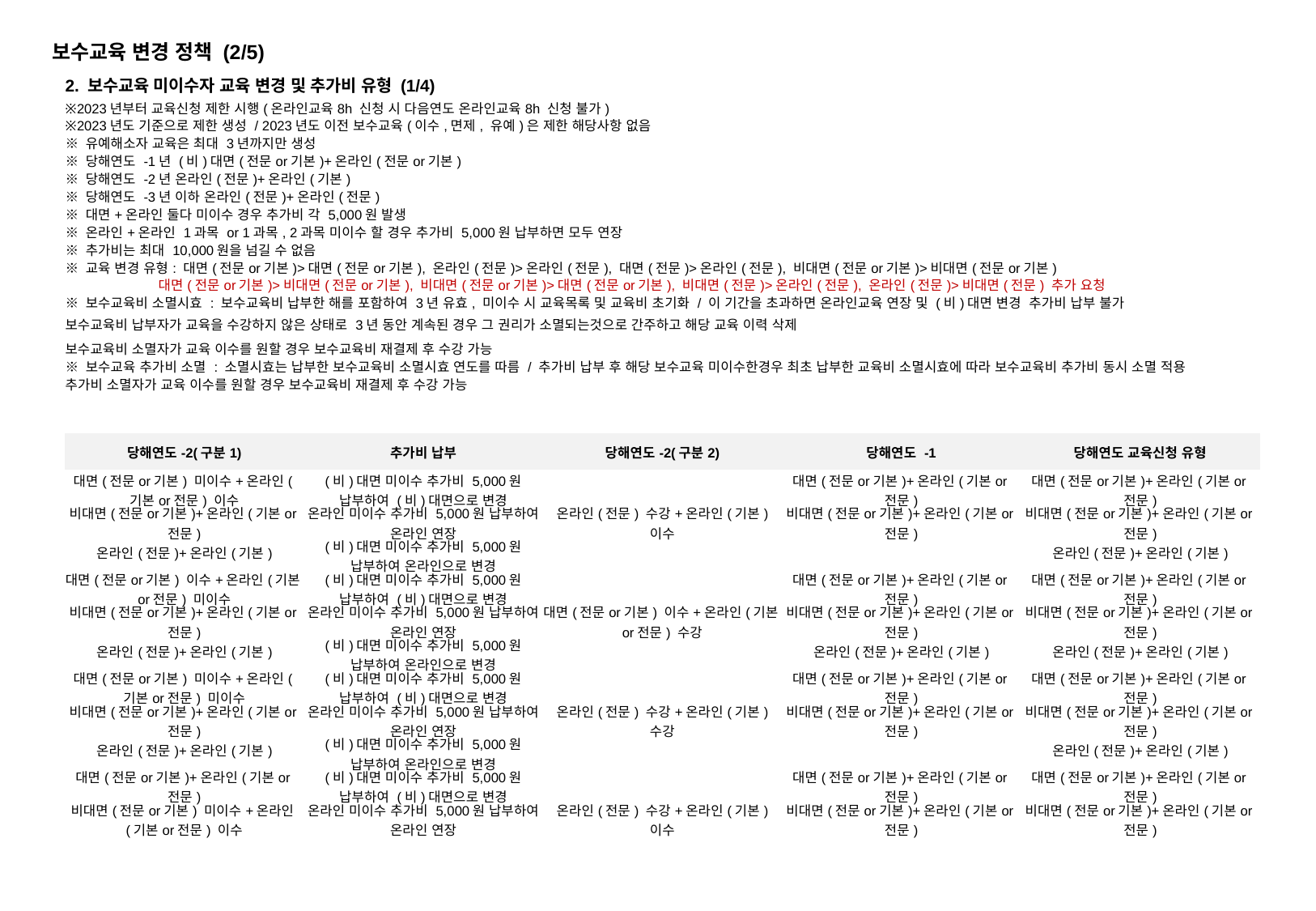

보수교육 변경 정책 (2/5)
| 2. 보수교육 미이수자 교육 변경 및 추가비 유형 (1/4) |
| --- |
| ※ 2023년부터 교육신청 제한 시행(온라인교육8h 신청 시 다음연도 온라인교육8h 신청 불가) |
| ※ 2023년도 기준으로 제한 생성 / 2023년도 이전 보수교육(이수,면제, 유예)은 제한 해당사항 없음 |
| ※ 유예해소자 교육은 최대 3년까지만 생성 |
| ※ 당해연도 -1년 (비)대면(전문or기본)+온라인(전문or기본) |
| ※ 당해연도 -2년 온라인(전문)+온라인(기본) |
| ※ 당해연도 -3년 이하 온라인(전문)+온라인(전문) |
| ※ 대면+온라인 둘다 미이수 경우 추가비 각 5,000원 발생 |
| ※ 온라인+온라인 1과목 or 1과목, 2과목 미이수 할 경우 추가비 5,000원 납부하면 모두 연장 |
| ※ 추가비는 최대 10,000원을 넘길 수 없음 |
| ※ 교육 변경 유형: 대면(전문or기본)>대면(전문or기본), 온라인(전문)>온라인(전문), 대면(전문)>온라인(전문), 비대면(전문or기본)>비대면(전문or기본) |
| 대면(전문or기본)>비대면(전문or기본), 비대면(전문or기본)>대면(전문or기본), 비대면(전문)>온라인(전문), 온라인(전문)>비대면(전문) 추가 요청 |
| ※ 보수교육비 소멸시효 : 보수교육비 납부한 해를 포함하여 3년 유효, 미이수 시 교육목록 및 교육비 초기화 / 이 기간을 초과하면 온라인교육 연장 및 (비)대면 변경 추가비 납부 불가 |
| 보수교육비 납부자가 교육을 수강하지 않은 상태로 3년 동안 계속된 경우 그 권리가 소멸되는것으로 간주하고 해당 교육 이력 삭제 |
| 보수교육비 소멸자가 교육 이수를 원할 경우 보수교육비 재결제 후 수강 가능 |
| ※ 보수교육 추가비 소멸 : 소멸시효는 납부한 보수교육비 소멸시효 연도를 따름 / 추가비 납부 후 해당 보수교육 미이수한경우 최초 납부한 교육비 소멸시효에 따라 보수교육비 추가비 동시 소멸 적용 |
| 추가비 소멸자가 교육 이수를 원할 경우 보수교육비 재결제 후 수강 가능 |
| 당해연도-2(구분1) | 추가비 납부 | 당해연도-2(구분2) | 당해연도 -1 | 당해연도 교육신청 유형 |
| --- | --- | --- | --- | --- |
| 대면(전문or기본) 미이수+온라인(기본or전문) 이수 | (비)대면 미이수 추가비 5,000원 납부하여 (비)대면으로 변경 |  | 대면(전문or기본)+온라인(기본or전문) | 대면(전문or기본)+온라인(기본or전문) |
| 비대면(전문or기본)+온라인(기본or전문) | 온라인 미이수 추가비 5,000원 납부하여 온라인 연장 | 온라인(전문) 수강+온라인(기본) 이수 | 비대면(전문or기본)+온라인(기본or전문) | 비대면(전문or기본)+온라인(기본or전문) |
| 온라인(전문)+온라인(기본) | (비)대면 미이수 추가비 5,000원 납부하여 온라인으로 변경 |  |  | 온라인(전문)+온라인(기본) |
| 대면(전문or기본) 이수+온라인(기본or전문) 미이수 | (비)대면 미이수 추가비 5,000원 납부하여 (비)대면으로 변경 |  | 대면(전문or기본)+온라인(기본or전문) | 대면(전문or기본)+온라인(기본or전문) |
| 비대면(전문or기본)+온라인(기본or전문) | 온라인 미이수 추가비 5,000원 납부하여 온라인 연장 | 대면(전문or기본) 이수+온라인(기본or전문) 수강 | 비대면(전문or기본)+온라인(기본or전문) | 비대면(전문or기본)+온라인(기본or전문) |
| 온라인(전문)+온라인(기본) | (비)대면 미이수 추가비 5,000원 납부하여 온라인으로 변경 |  | 온라인(전문)+온라인(기본) | 온라인(전문)+온라인(기본) |
| 대면(전문or기본) 미이수+온라인(기본or전문) 미이수 | (비)대면 미이수 추가비 5,000원 납부하여 (비)대면으로 변경 |  | 대면(전문or기본)+온라인(기본or전문) | 대면(전문or기본)+온라인(기본or전문) |
| 비대면(전문or기본)+온라인(기본or전문) | 온라인 미이수 추가비 5,000원 납부하여 온라인 연장 | 온라인(전문) 수강+온라인(기본) 수강 | 비대면(전문or기본)+온라인(기본or전문) | 비대면(전문or기본)+온라인(기본or전문) |
| 온라인(전문)+온라인(기본) | (비)대면 미이수 추가비 5,000원 납부하여 온라인으로 변경 |  |  | 온라인(전문)+온라인(기본) |
| 대면(전문or기본)+온라인(기본or전문) | (비)대면 미이수 추가비 5,000원 납부하여 (비)대면으로 변경 |  | 대면(전문or기본)+온라인(기본or전문) | 대면(전문or기본)+온라인(기본or전문) |
| 비대면(전문or기본) 미이수+온라인(기본or전문) 이수 | 온라인 미이수 추가비 5,000원 납부하여 온라인 연장 | 온라인(전문) 수강+온라인(기본) 이수 | 비대면(전문or기본)+온라인(기본or전문) | 비대면(전문or기본)+온라인(기본or전문) |